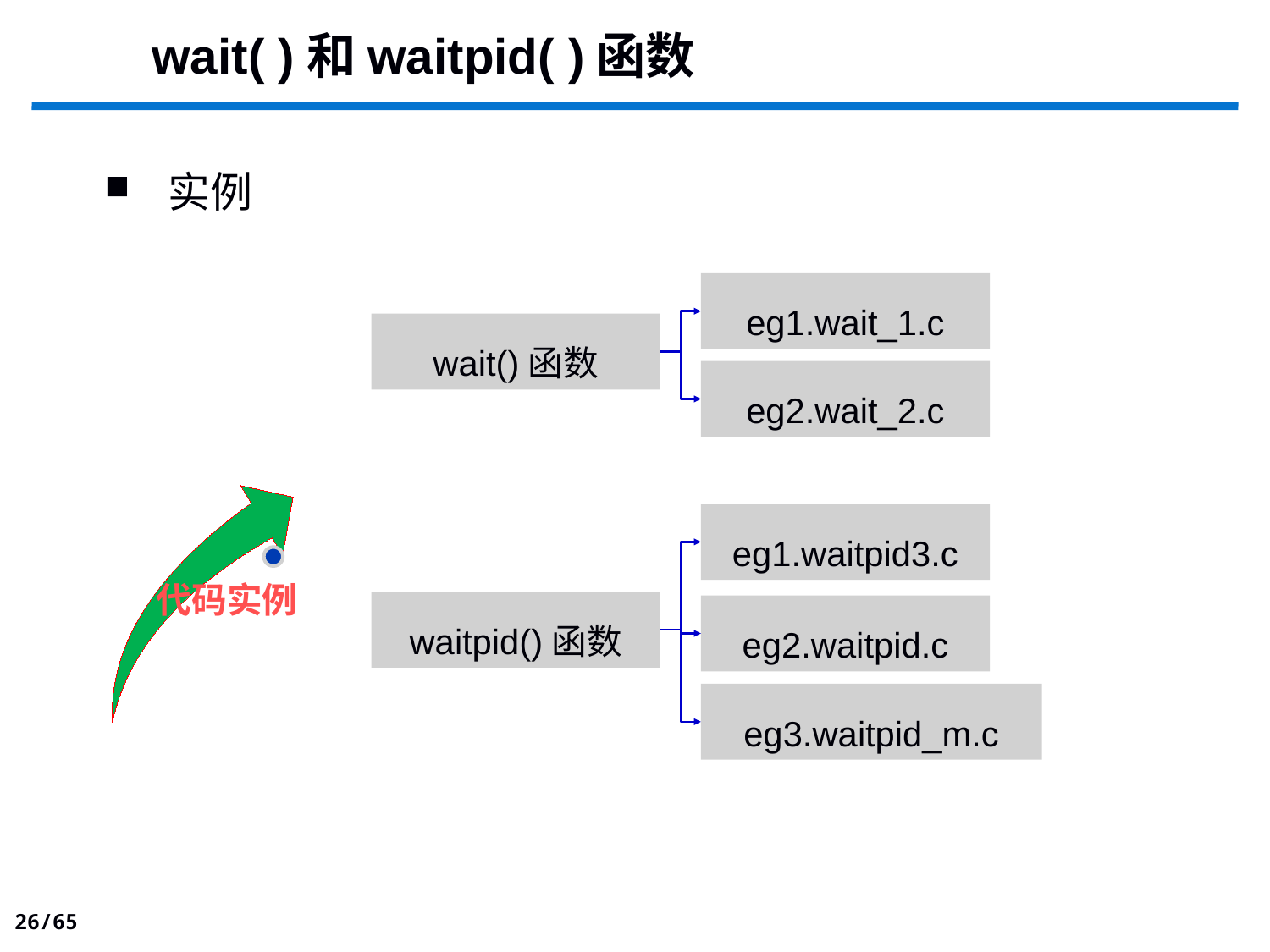

wait( )和waitpid( )函数
实例
eg1.wait_1.c
wait()函数
eg2.wait_2.c
代码实例
eg1.waitpid3.c
waitpid()函数
eg2.waitpid.c
eg3.waitpid_m.c